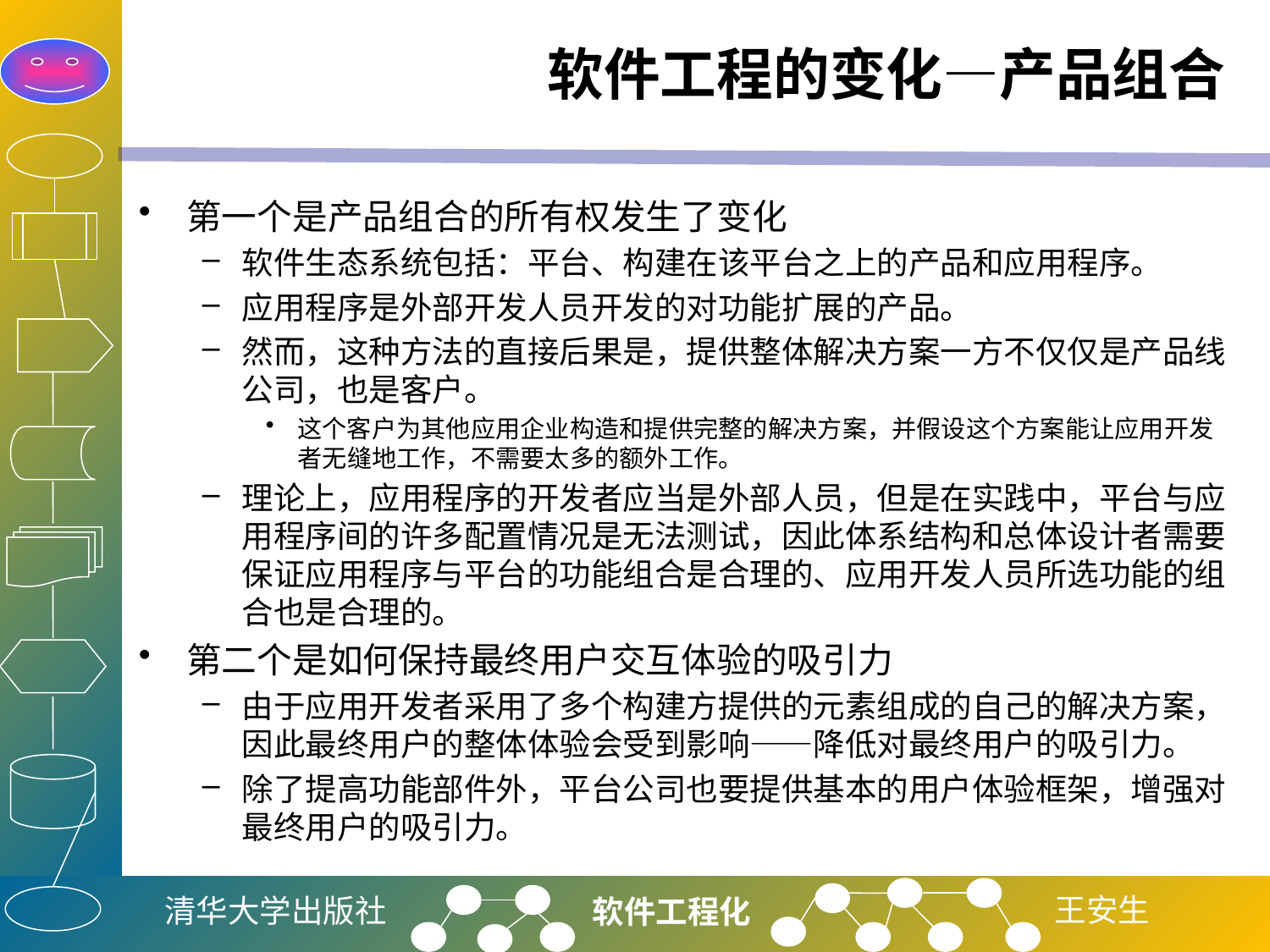

# 软件工程的变化—产品组合
第一个是产品组合的所有权发生了变化
软件生态系统包括：平台、构建在该平台之上的产品和应用程序。
应用程序是外部开发人员开发的对功能扩展的产品。
然而，这种方法的直接后果是，提供整体解决方案一方不仅仅是产品线公司，也是客户。
这个客户为其他应用企业构造和提供完整的解决方案，并假设这个方案能让应用开发者无缝地工作，不需要太多的额外工作。
理论上，应用程序的开发者应当是外部人员，但是在实践中，平台与应用程序间的许多配置情况是无法测试，因此体系结构和总体设计者需要保证应用程序与平台的功能组合是合理的、应用开发人员所选功能的组合也是合理的。
第二个是如何保持最终用户交互体验的吸引力
由于应用开发者采用了多个构建方提供的元素组成的自己的解决方案，因此最终用户的整体体验会受到影响——降低对最终用户的吸引力。
除了提高功能部件外，平台公司也要提供基本的用户体验框架，增强对最终用户的吸引力。